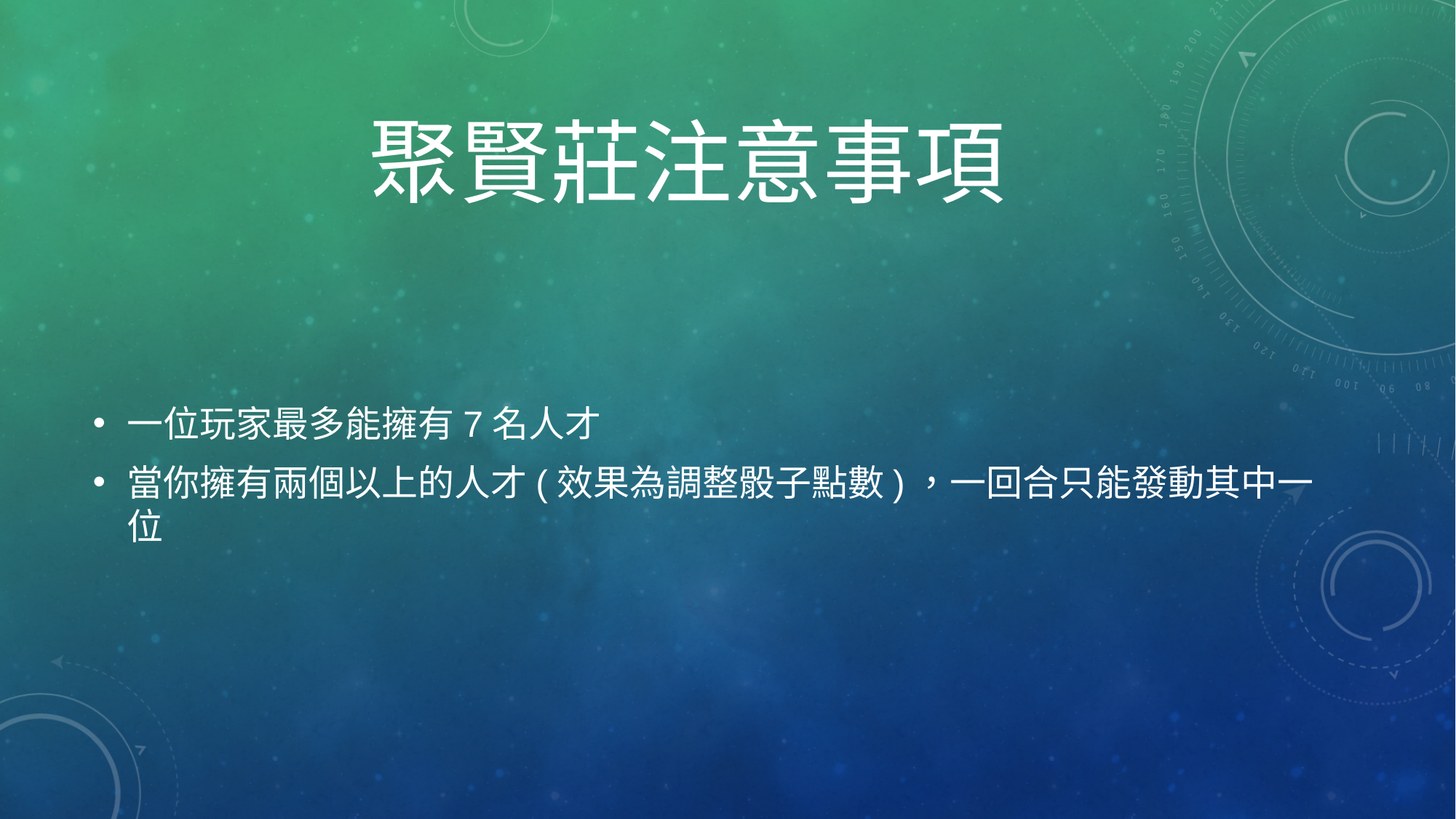

# 聚賢莊注意事項
一位玩家最多能擁有7名人才
當你擁有兩個以上的人才(效果為調整骰子點數)，一回合只能發動其中一位